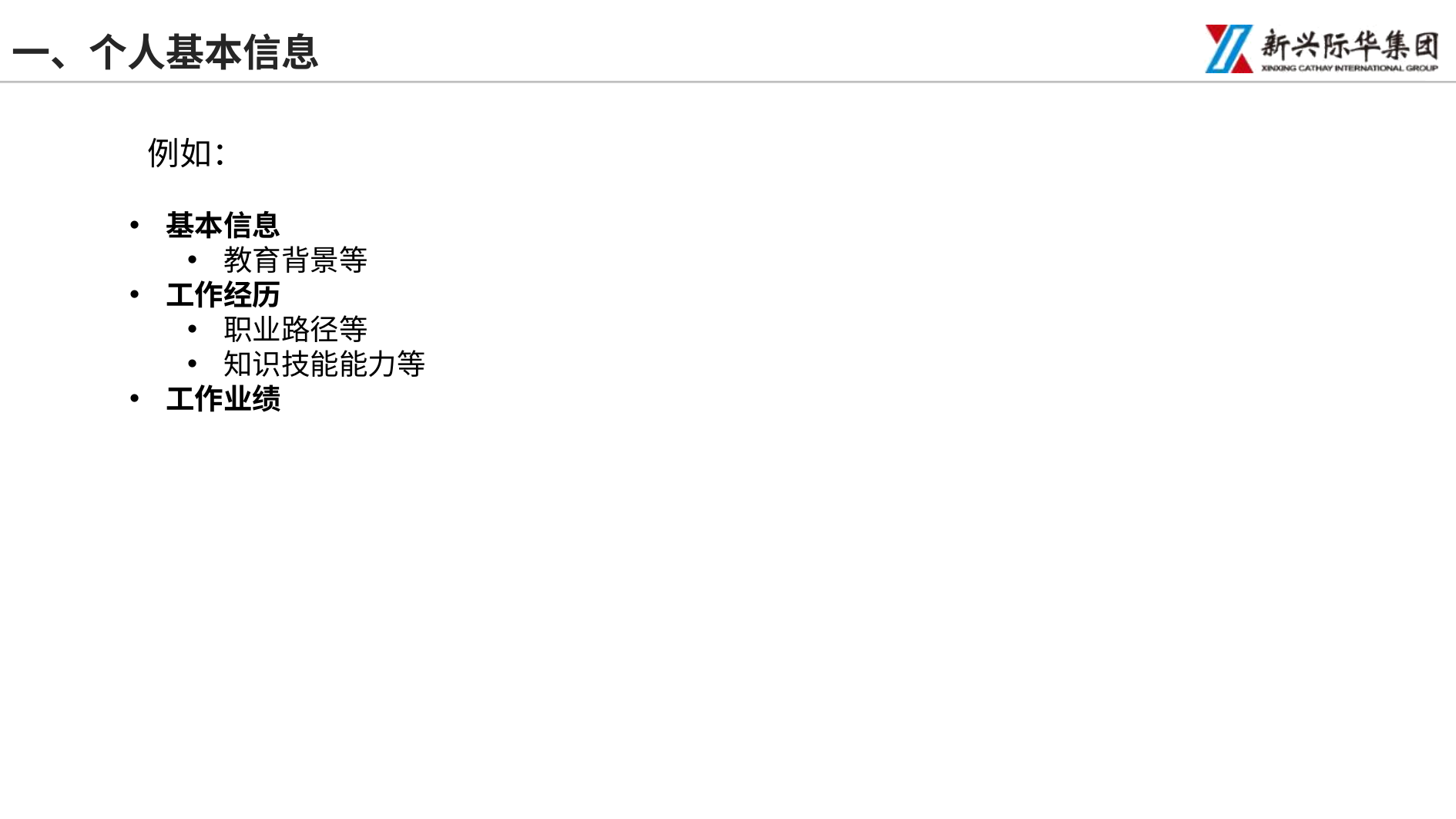

一、个人基本信息
例如：
基本信息
教育背景等
工作经历
职业路径等
知识技能能力等
工作业绩